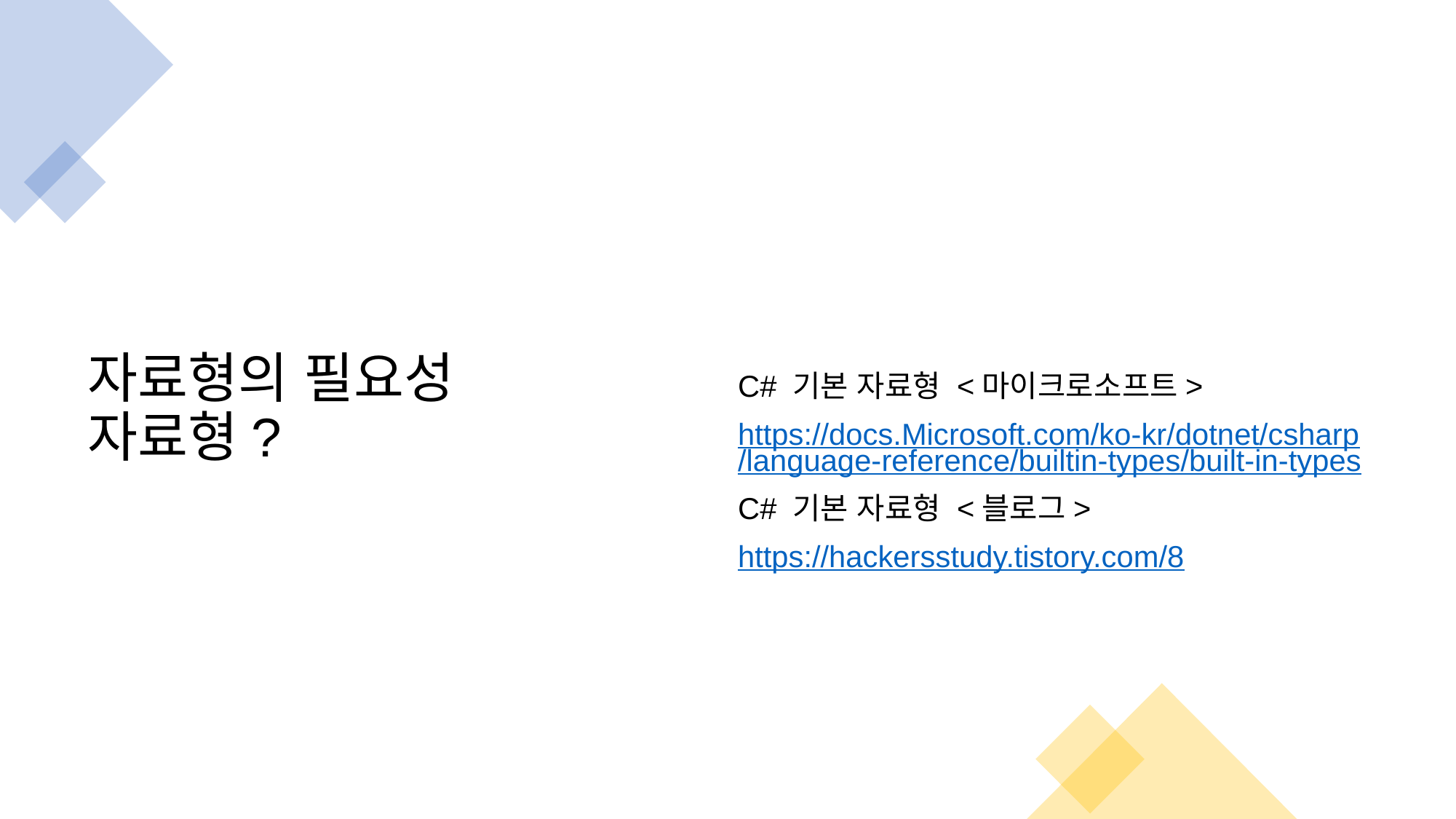

# 자료형의 필요성 자료형?

C# 기본 자료형 <마이크로소프트>
https://docs.Microsoft.com/ko-kr/dotnet/csharp/language-reference/builtin-types/built-in-types
C# 기본 자료형 <블로그>
https://hackersstudy.tistory.com/8